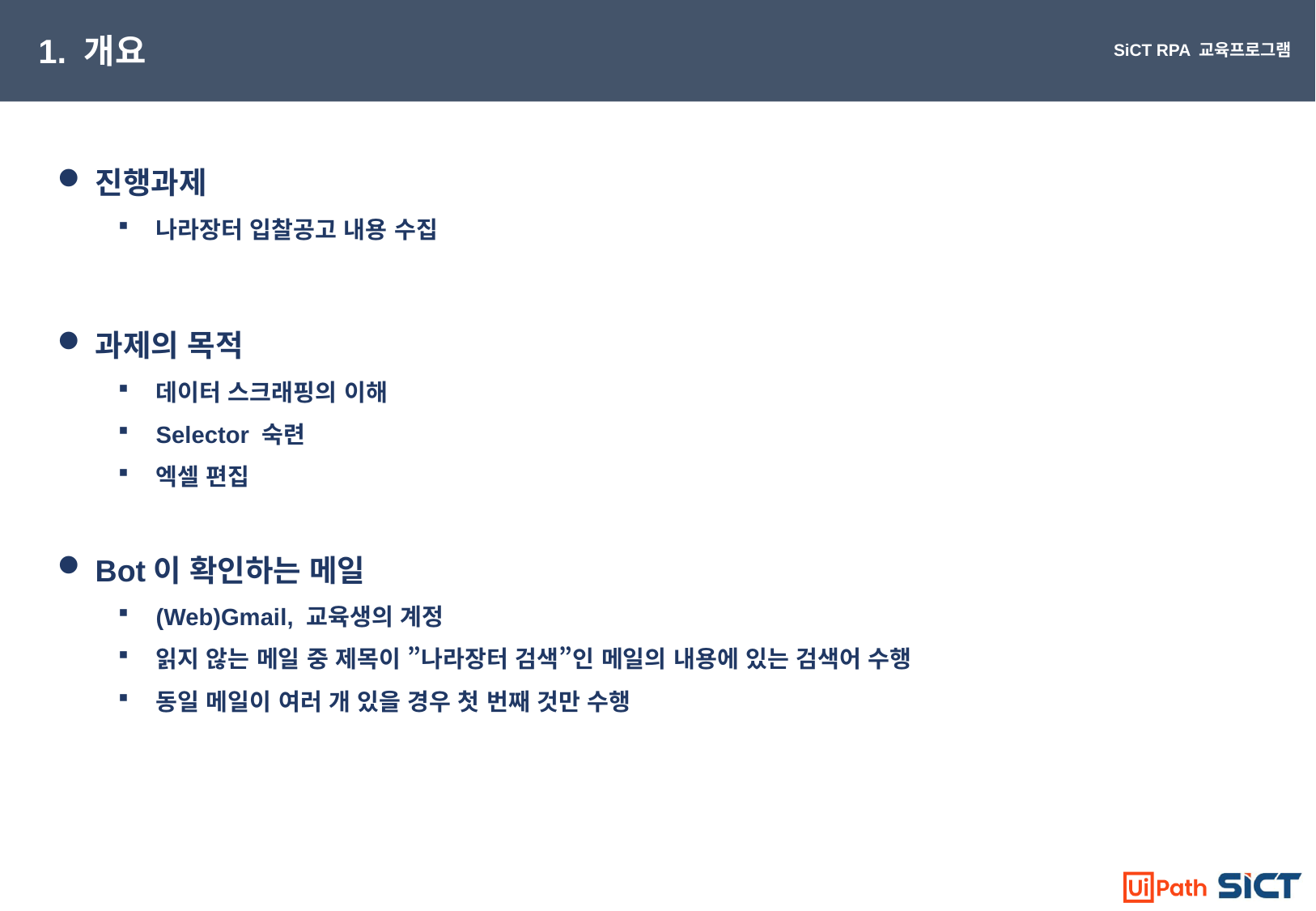

1. 개요
진행과제
나라장터 입찰공고 내용 수집
과제의 목적
데이터 스크래핑의 이해
Selector 숙련
엑셀 편집
Bot이 확인하는 메일
(Web)Gmail, 교육생의 계정
읽지 않는 메일 중 제목이 ”나라장터 검색”인 메일의 내용에 있는 검색어 수행
동일 메일이 여러 개 있을 경우 첫 번째 것만 수행